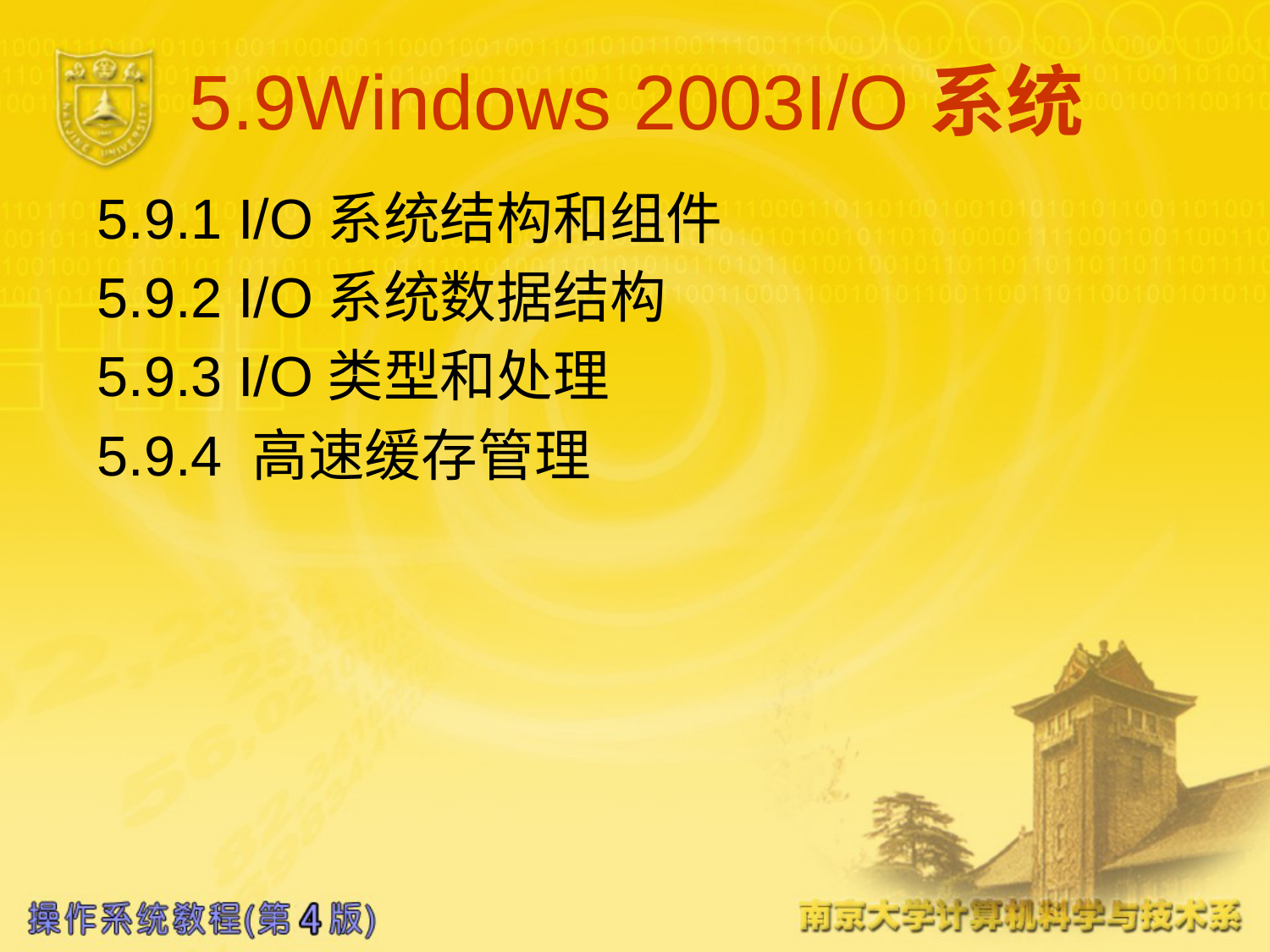

# 5.9Windows 2003I/O系统
5.9.1 I/O系统结构和组件
5.9.2 I/O系统数据结构
5.9.3 I/O类型和处理
5.9.4 高速缓存管理